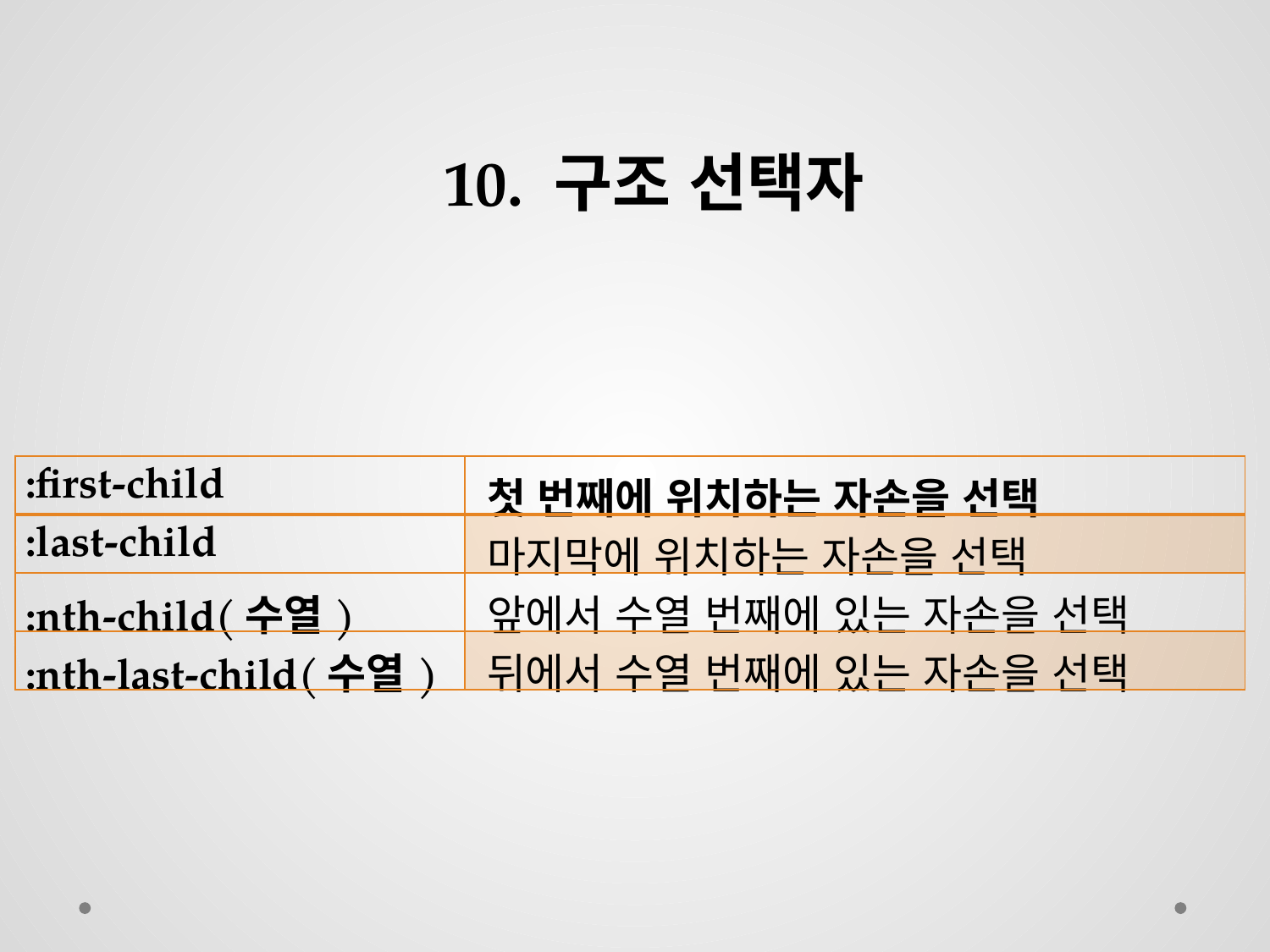

10. 구조 선택자
| :first-child | 첫 번째에 위치하는 자손을 선택 |
| --- | --- |
| :last-child | 마지막에 위치하는 자손을 선택 |
| :nth-child(수열) | 앞에서 수열 번째에 있는 자손을 선택 |
| :nth-last-child(수열) | 뒤에서 수열 번째에 있는 자손을 선택 |